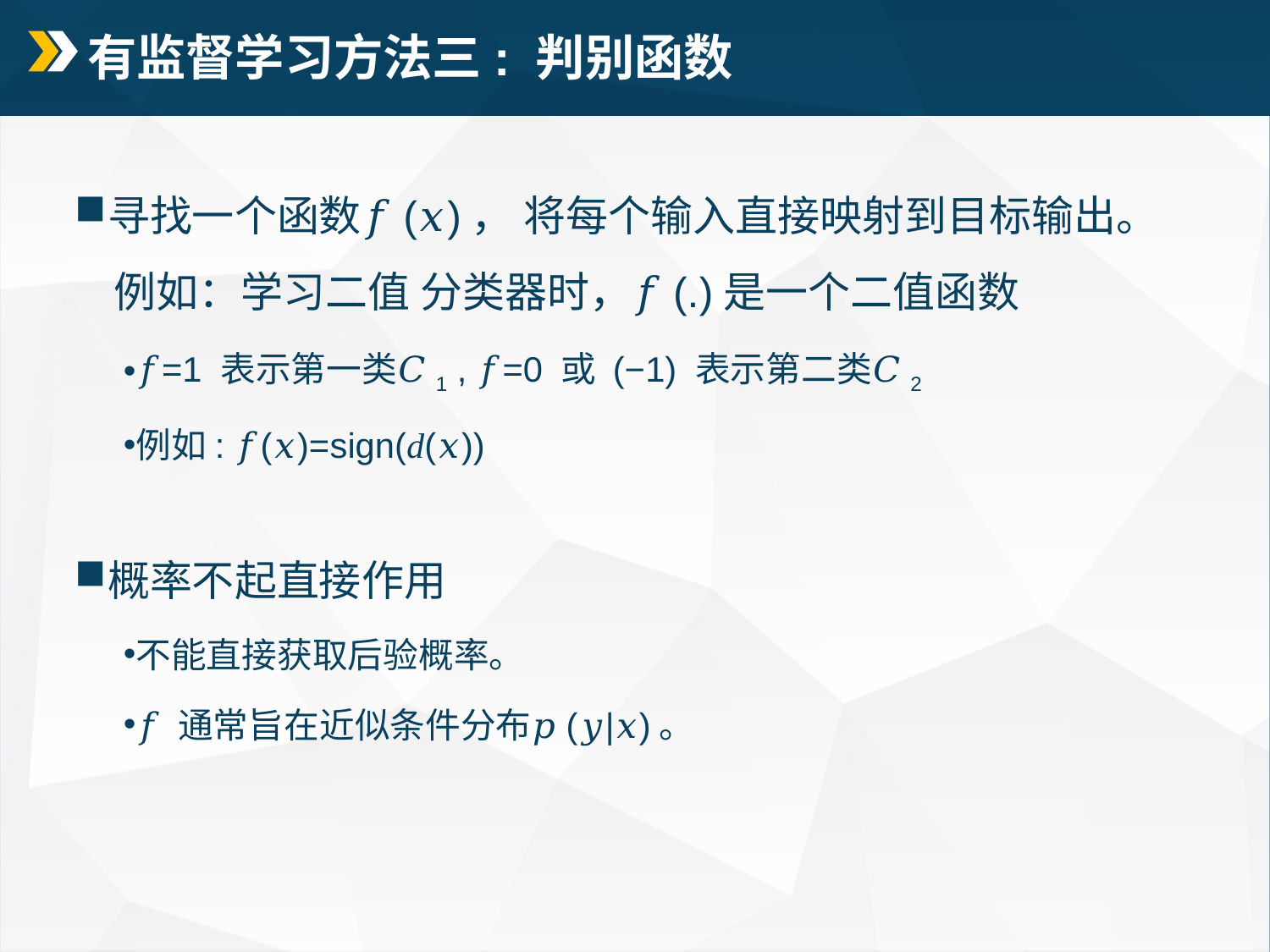

# 有监督学习方法三: 判别函数
寻找一个函数𝑓(𝑥)， 将每个输入直接映射到目标输出。
   例如：学习二值 分类器时，𝑓(.)是一个二值函数
𝑓=1 表示第一类𝐶1 , 𝑓=0 或 (−1) 表示第二类𝐶2
例如: 𝑓(𝑥)=sign(d(𝑥))

概率不起直接作用
不能直接获取后验概率。
𝑓 通常旨在近似条件分布𝑝(𝑦|𝑥)。